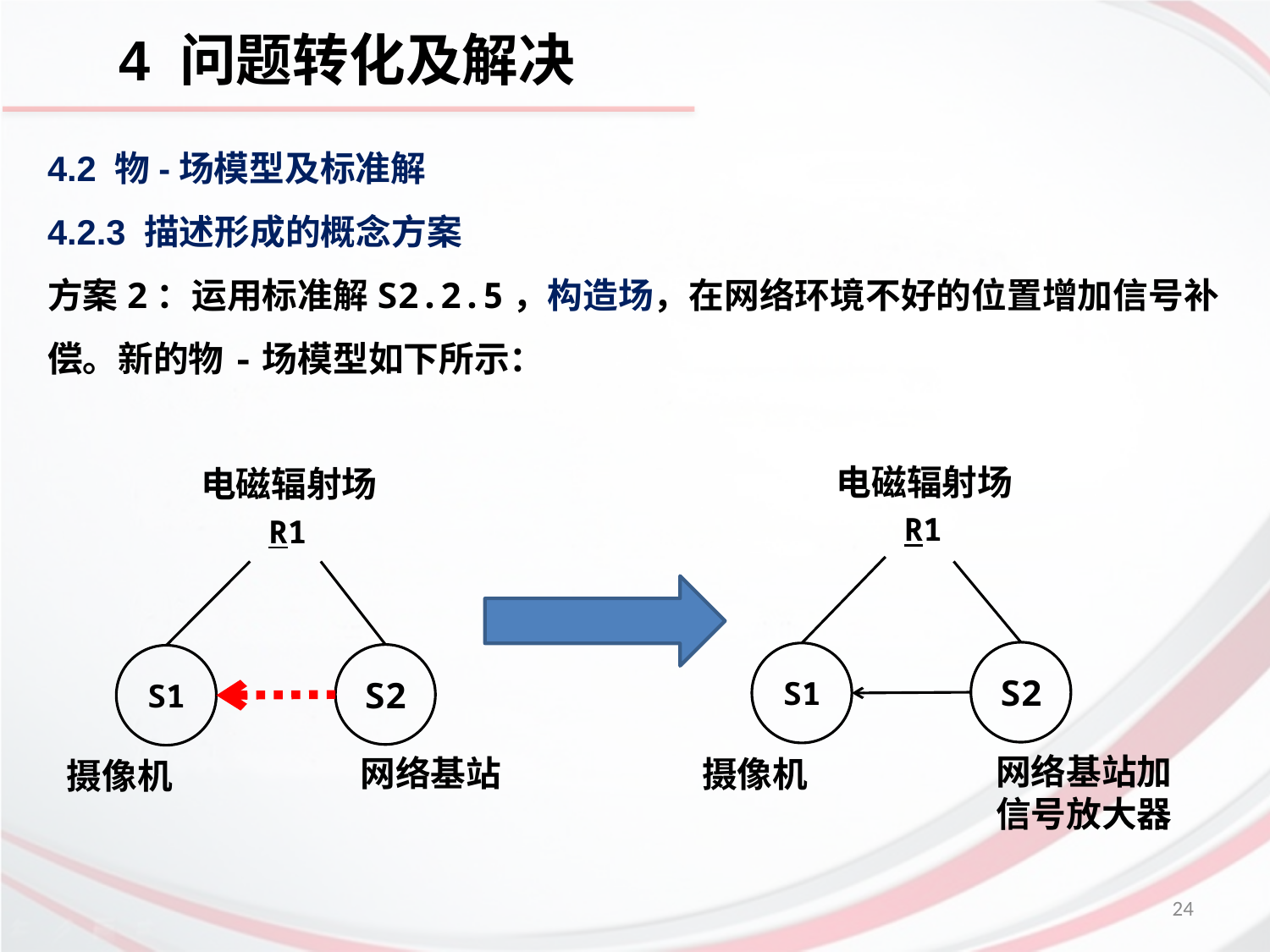

4 问题转化及解决
4.2 物-场模型及标准解
4.2.3 描述形成的概念方案
方案2：运用标准解S2.2.5，构造场，在网络环境不好的位置增加信号补偿。新的物-场模型如下所示：

电磁辐射场
电磁辐射场
R1
R1

S2
S1
S2
S1
网络基站加信号放大器
网络基站

摄像机
摄像机
24